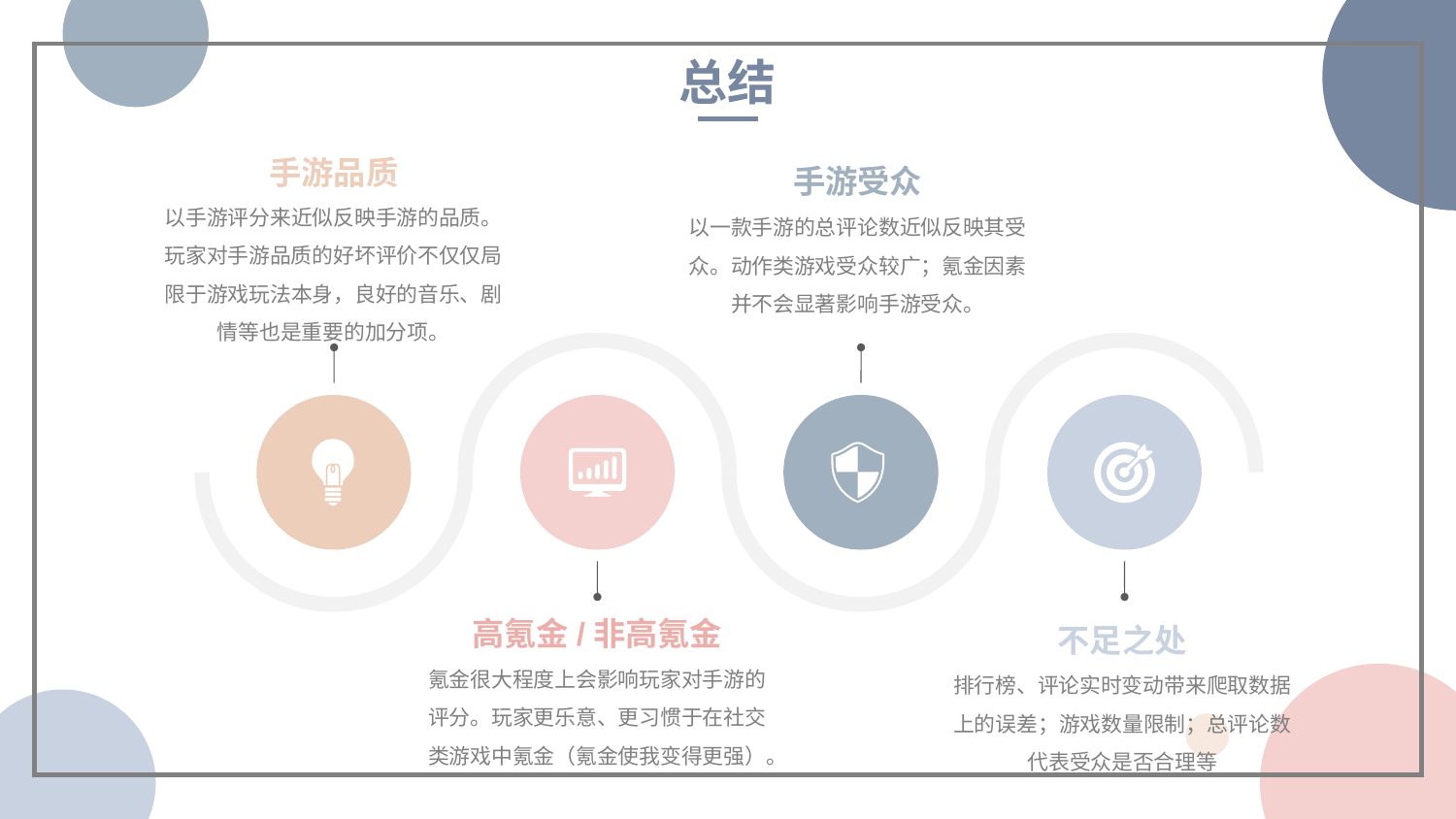

总结
手游品质
手游受众
以手游评分来近似反映手游的品质。玩家对手游品质的好坏评价不仅仅局限于游戏玩法本身，良好的音乐、剧情等也是重要的加分项。
以一款手游的总评论数近似反映其受众。动作类游戏受众较广；氪金因素并不会显著影响手游受众。

高氪金/非高氪金
不足之处
氪金很大程度上会影响玩家对手游的评分。玩家更乐意、更习惯于在社交类游戏中氪金（氪金使我变得更强）。
排行榜、评论实时变动带来爬取数据上的误差；游戏数量限制；总评论数代表受众是否合理等